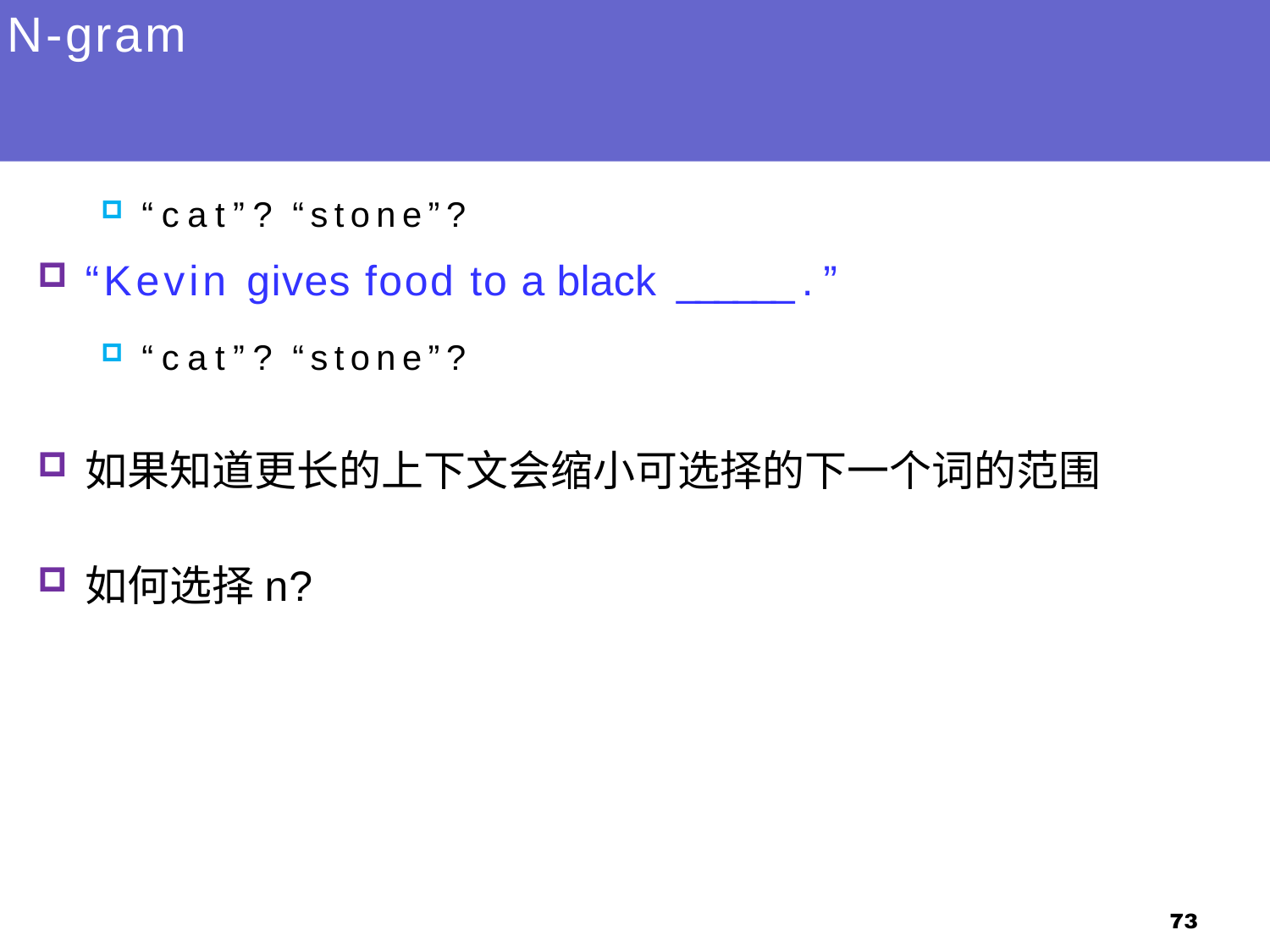

# N-gram
“a black ______ .”
“cat”? “stone”?
“Kevin gives food to a black ______ .”
“cat”? “stone”?

如果知道更长的上下文会缩小可选择的下一个词的范围

如何选择n?
73